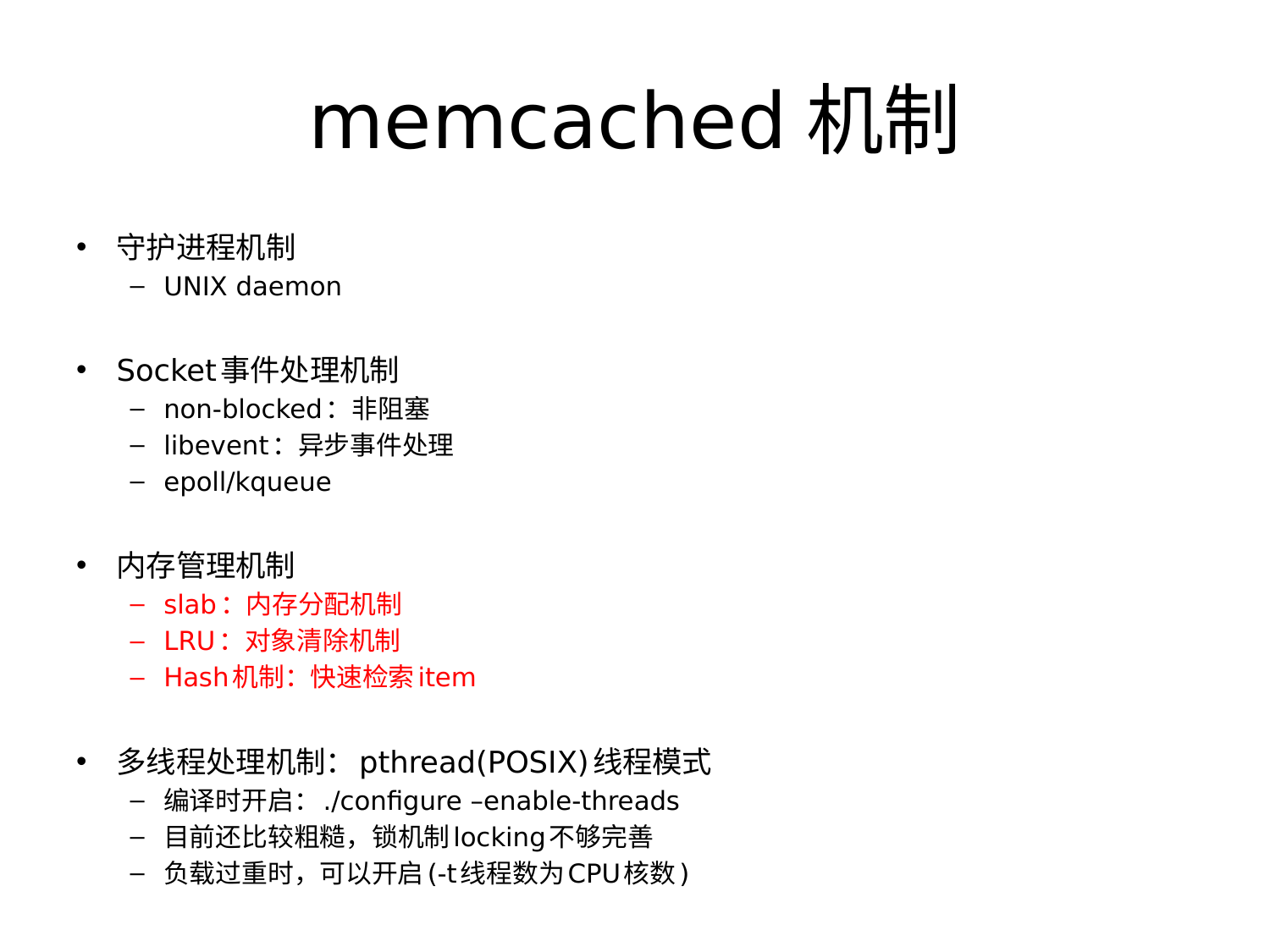

# memcached机制
守护进程机制
UNIX daemon

Socket事件处理机制
non-blocked：非阻塞
libevent：异步事件处理
epoll/kqueue

内存管理机制
slab：内存分配机制
LRU：对象清除机制
Hash机制：快速检索item

多线程处理机制：pthread(POSIX)线程模式
编译时开启：./configure –enable-threads
目前还比较粗糙，锁机制locking不够完善
负载过重时，可以开启(-t线程数为CPU核数)